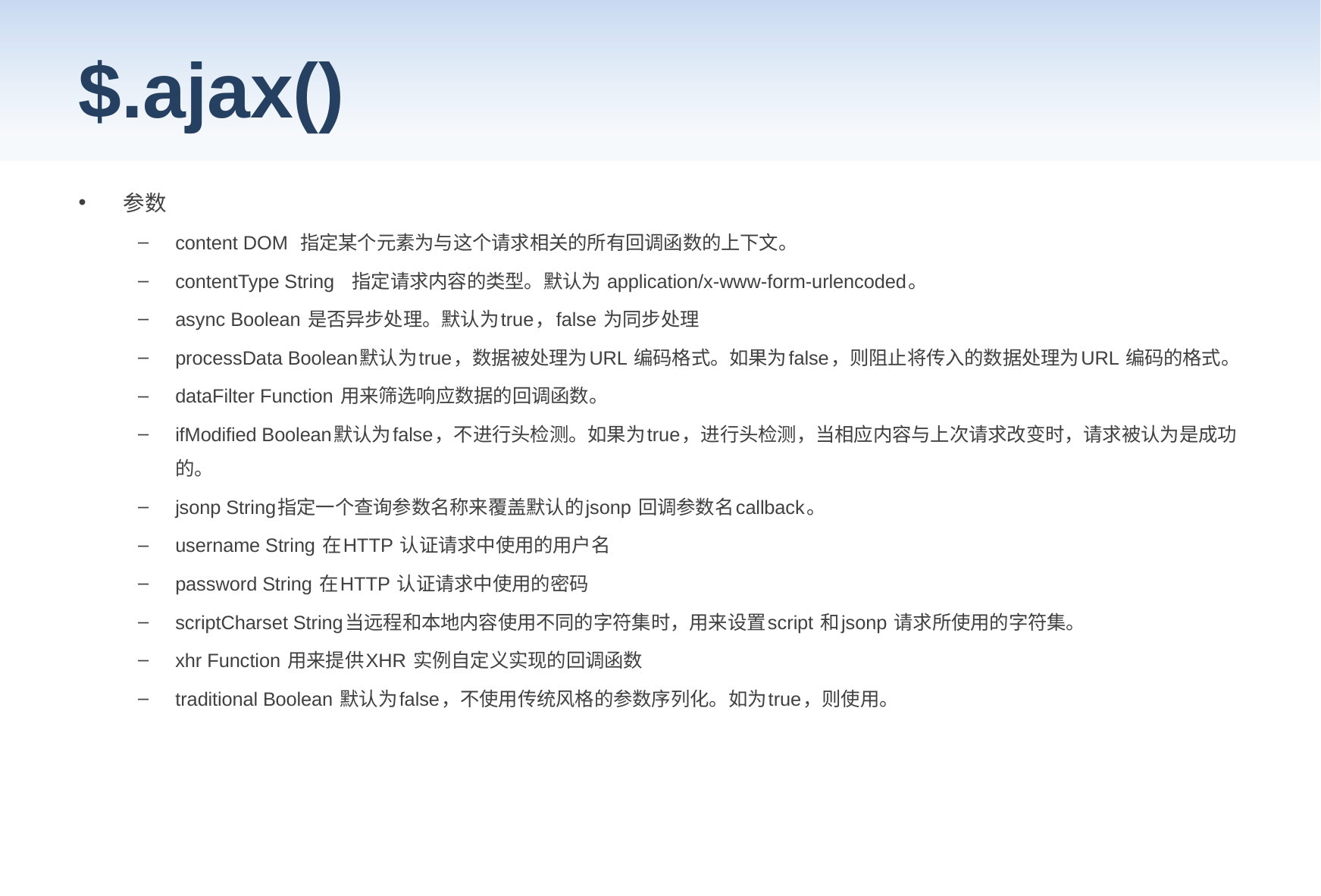

# $.ajax()
参数
content DOM  指定某个元素为与这个请求相关的所有回调函数的上下文。
contentType String   指定请求内容的类型。默认为 application/x-www-form-urlencoded。
async Boolean 是否异步处理。默认为true，false 为同步处理
processData Boolean默认为true，数据被处理为URL 编码格式。如果为false，则阻止将传入的数据处理为URL 编码的格式。
dataFilter Function 用来筛选响应数据的回调函数。
ifModified Boolean默认为false，不进行头检测。如果为true，进行头检测，当相应内容与上次请求改变时，请求被认为是成功的。
jsonp String指定一个查询参数名称来覆盖默认的jsonp 回调参数名callback。
username String 在HTTP 认证请求中使用的用户名
password String 在HTTP 认证请求中使用的密码
scriptCharset String当远程和本地内容使用不同的字符集时，用来设置script 和jsonp 请求所使用的字符集。
xhr Function 用来提供XHR 实例自定义实现的回调函数
traditional Boolean 默认为false，不使用传统风格的参数序列化。如为true，则使用。